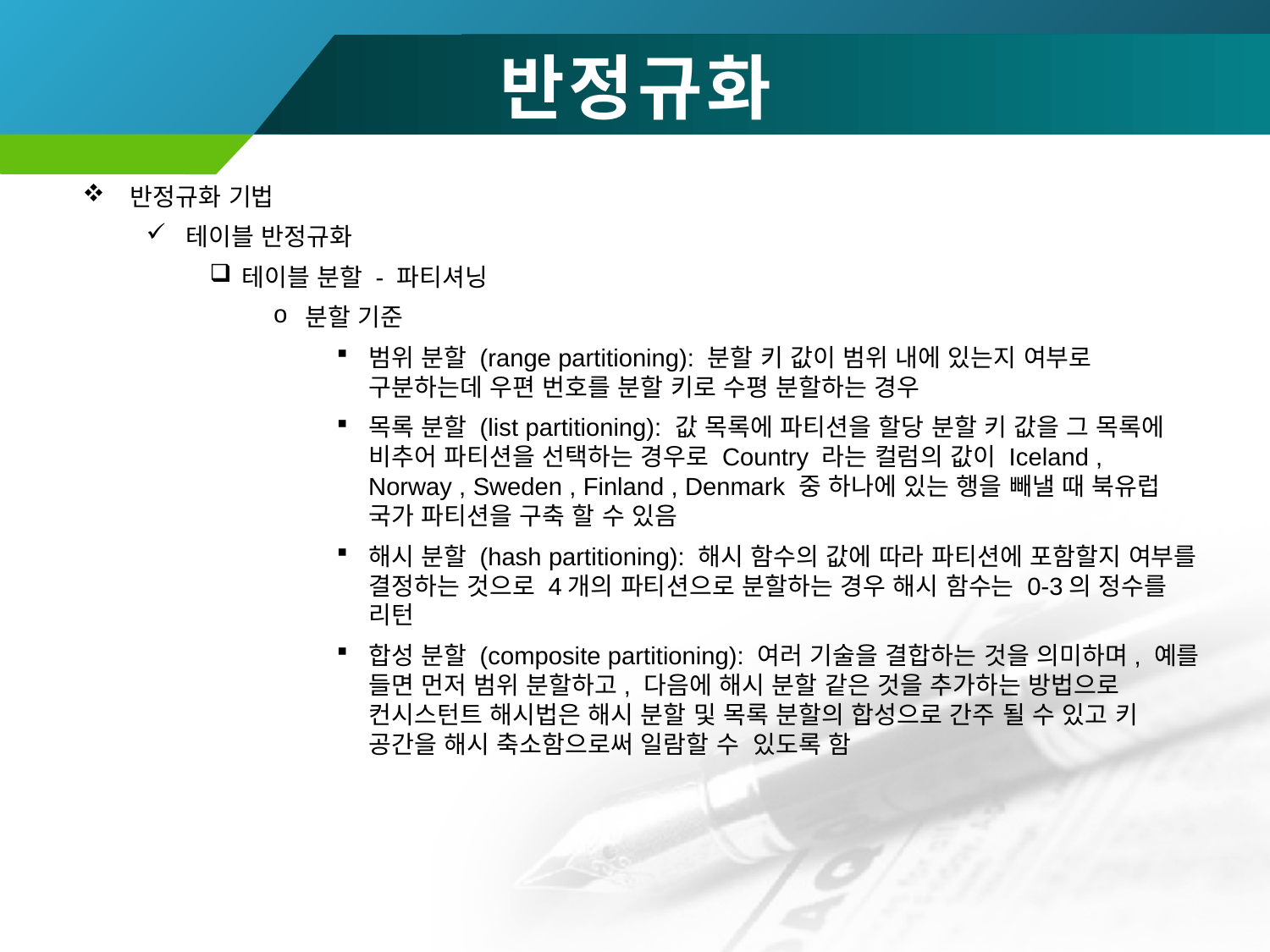

# 반정규화
반정규화 기법
테이블 반정규화
테이블 분할 - 파티셔닝
분할 기준
범위 분할 (range partitioning): 분할 키 값이 범위 내에 있는지 여부로 구분하는데 우편 번호를 분할 키로 수평 분할하는 경우
목록 분할 (list partitioning): 값 목록에 파티션을 할당 분할 키 값을 그 목록에 비추어 파티션을 선택하는 경우로 Country 라는 컬럼의 값이 Iceland , Norway , Sweden , Finland , Denmark 중 하나에 있는 행을 빼낼 때 북유럽 국가 파티션을 구축 할 수 있음
해시 분할 (hash partitioning): 해시 함수의 값에 따라 파티션에 포함할지 여부를 결정하는 것으로 4개의 파티션으로 분할하는 경우 해시 함수는 0-3의 정수를 리턴
합성 분할 (composite partitioning): 여러 기술을 결합하는 것을 의미하며, 예를 들면 먼저 범위 분할하고, 다음에 해시 분할 같은 것을 추가하는 방법으로 컨시스턴트 해시법은 해시 분할 및 목록 분할의 합성으로 간주 될 수 있고 키 공간을 해시 축소함으로써 일람할 수  있도록 함